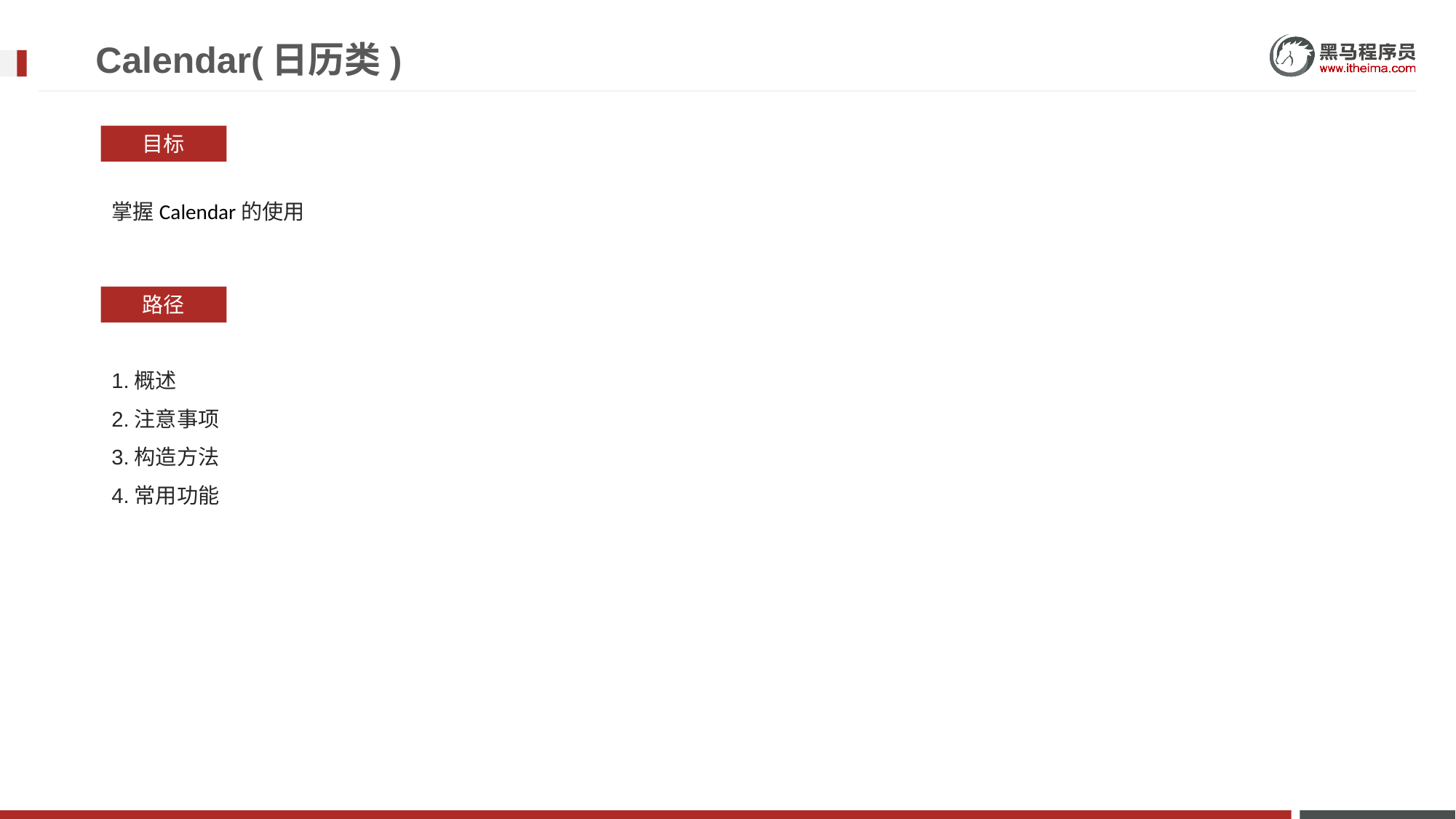

# Calendar(日历类)
目标
掌握Calendar的使用
路径
1.概述
2.注意事项
3.构造方法
4.常用功能